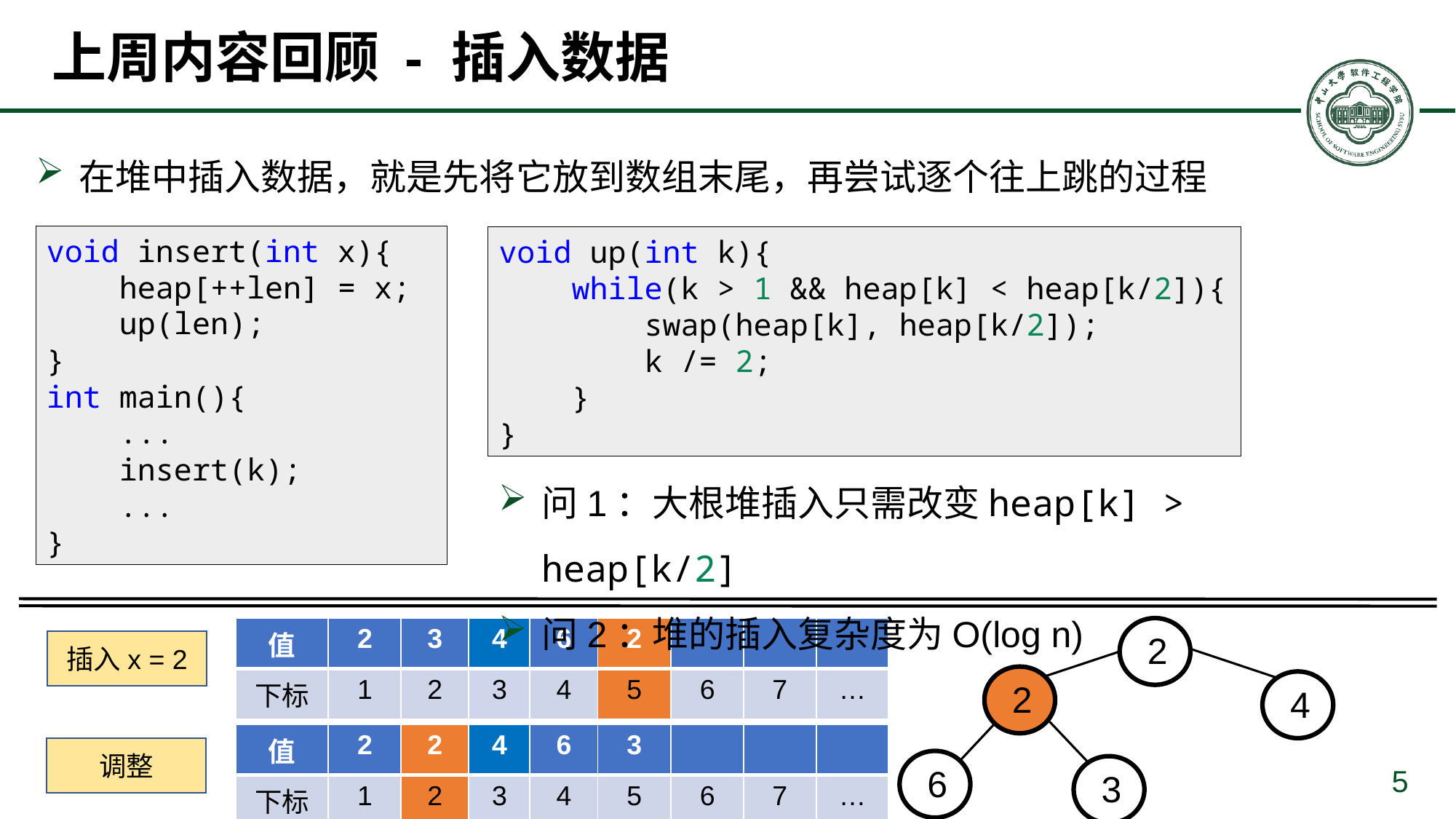

# 上周内容回顾 - 插入数据
在堆中插入数据，就是先将它放到数组末尾，再尝试逐个往上跳的过程
void insert(int x){
    heap[++len] = x;
    up(len);
}
int main(){
    ...
    insert(k);
    ...
}
void up(int k){
    while(k > 1 && heap[k] < heap[k/2]){
        swap(heap[k], heap[k/2]);
        k /= 2;
    }
}
问1：大根堆插入只需改变heap[k] > heap[k/2]
问2：堆的插入复杂度为O(log n)
| 值 | 2 | 3 | 4 | 6 | 2 |  |  |  |
| --- | --- | --- | --- | --- | --- | --- | --- | --- |
| 下标 | 1 | 2 | 3 | 4 | 5 | 6 | 7 | … |

2

2

4

6

3
插入x = 2
| 值 | 2 | 2 | 4 | 6 | 3 |  |  |  |
| --- | --- | --- | --- | --- | --- | --- | --- | --- |
| 下标 | 1 | 2 | 3 | 4 | 5 | 6 | 7 | … |
调整
5